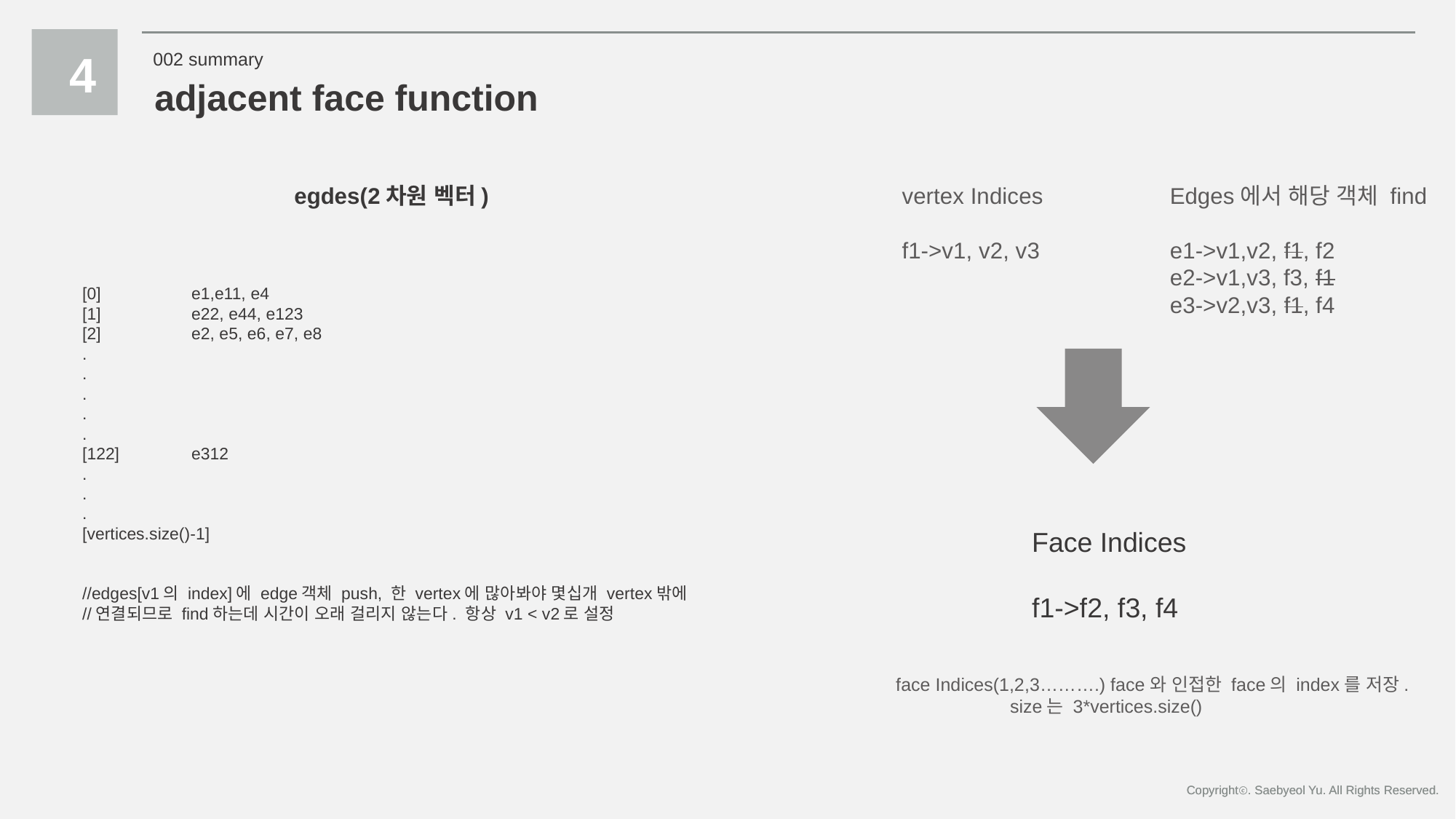

4
002 summary
adjacent face function
egdes(2차원 벡터)

[0]	e1,e11, e4
[1]	e22, e44, e123
[2]	e2, e5, e6, e7, e8
.
.
.
.
.
[122]	e312
.
.
.
[vertices.size()-1]

//edges[v1의 index]에 edge객체 push, 한 vertex에 많아봐야 몇십개 vertex밖에
//연결되므로 find하는데 시간이 오래 걸리지 않는다. 항상 v1 < v2로 설정

vertex Indices

f1->v1, v2, v3
Edges에서 해당 객체 find

e1->v1,v2, f1, f2
e2->v1,v3, f3, f1
e3->v2,v3, f1, f4

Face Indices

f1->f2, f3, f4
face Indices(1,2,3……….) face와 인접한 face의 index를 저장.
	 size는 3*vertices.size()
Copyrightⓒ. Saebyeol Yu. All Rights Reserved.